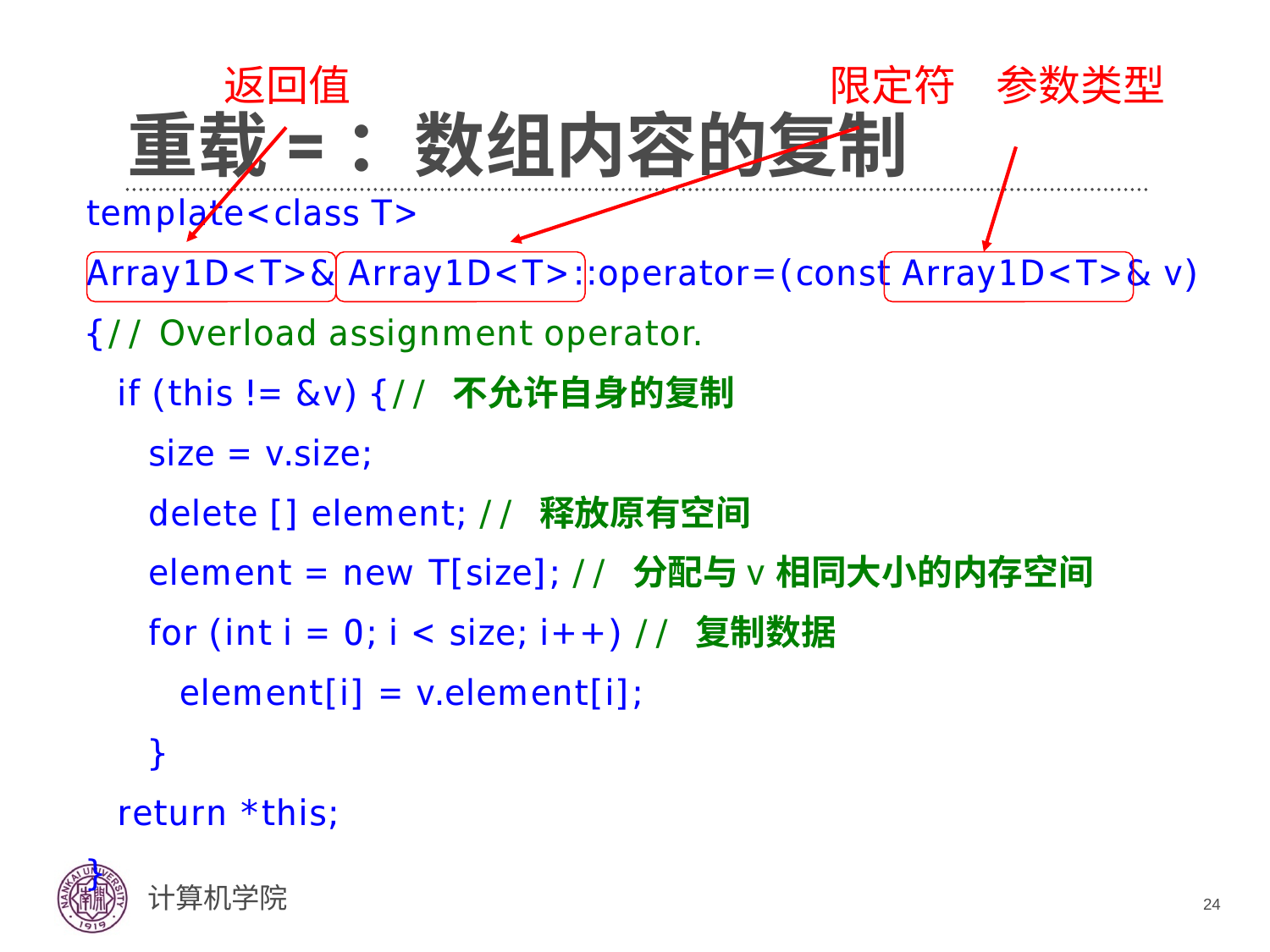

返回值
限定符
参数类型
# 重载=：数组内容的复制

template<class T>
Array1D<T>& Array1D<T>::operator=(const Array1D<T>& v)
{// Overload assignment operator.
   if (this != &v) {// 不允许自身的复制
      size = v.size;
      delete [] element; // 释放原有空间
      element = new T[size]; // 分配与v相同大小的内存空间
      for (int i = 0; i < size; i++) // 复制数据
         element[i] = v.element[i];
      }
   return *this;
}

24